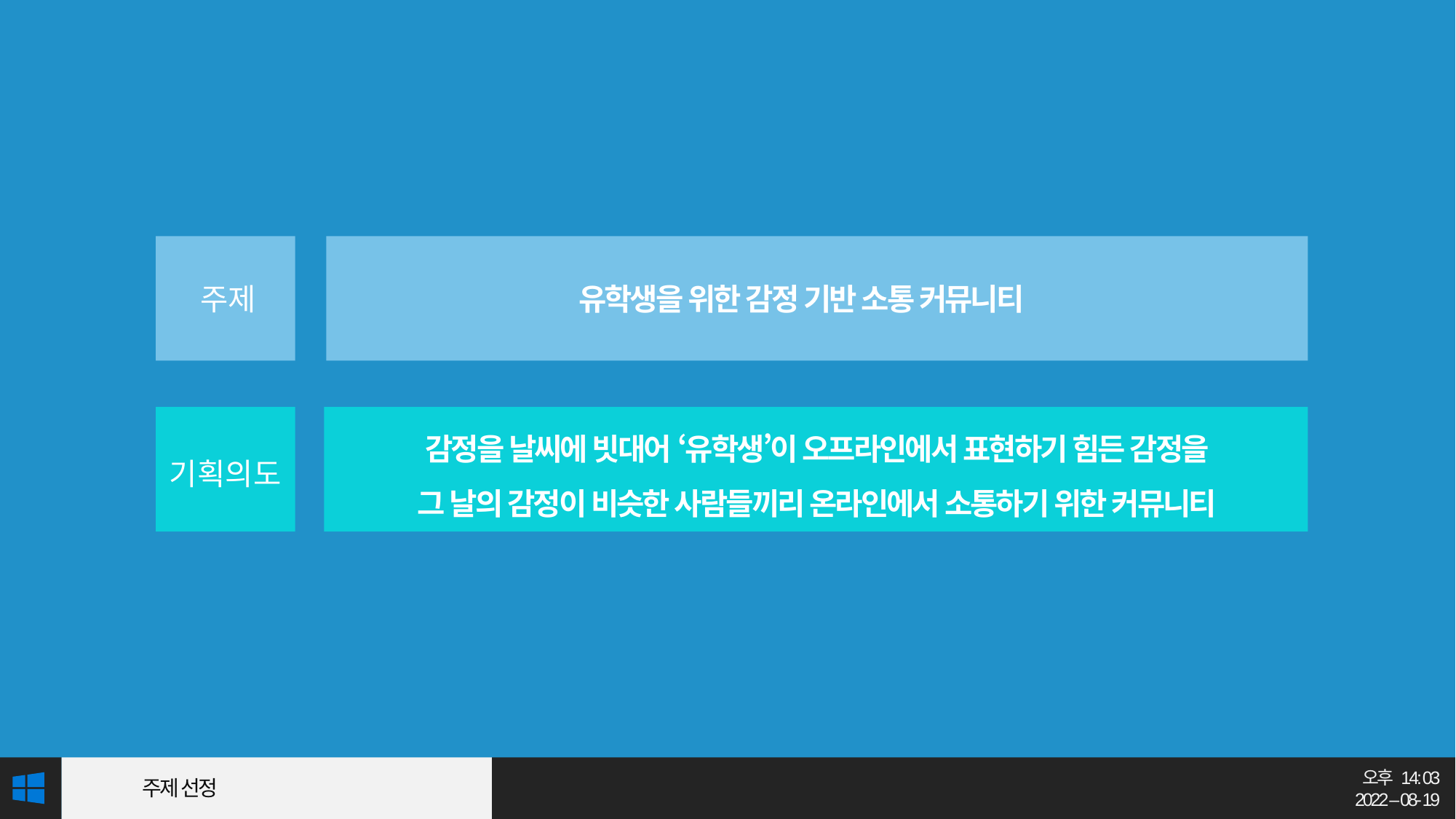

주제
유학생을 위한 감정 기반 소통 커뮤니티

감정을 날씨에 빗대어 ‘유학생’이 오프라인에서 표현하기 힘든 감정을
그 날의 감정이 비슷한 사람들끼리 온라인에서 소통하기 위한 커뮤니티
기획의도

오후 14: 03
2022 – 08- 19
주제 선정